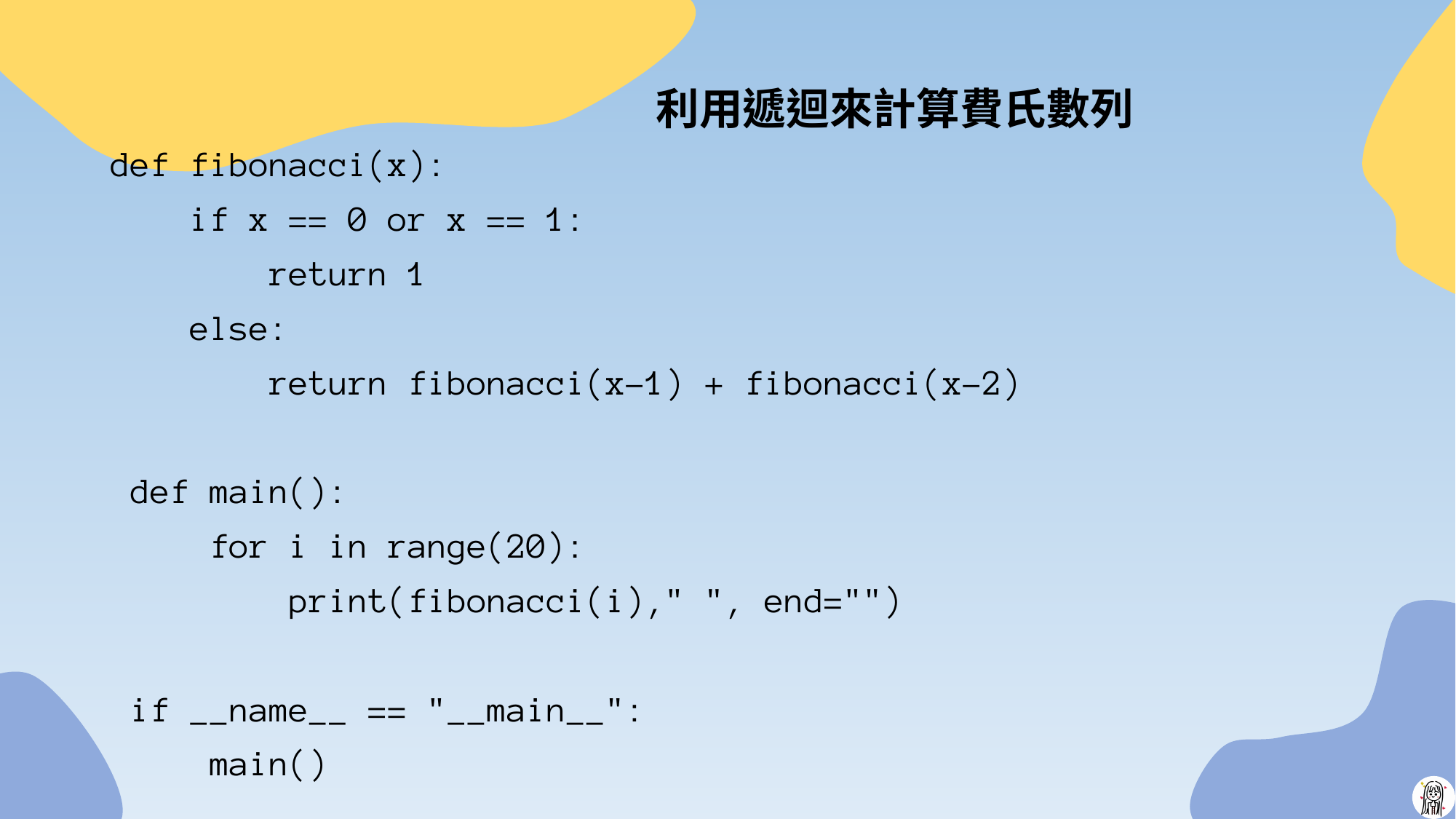

# 利用遞迴來計算費氏數列
def fibonacci(x):
    if x == 0 or x == 1:
        return 1
    else:
        return fibonacci(x-1) + fibonacci(x-2)

 def main():
     for i in range(20):
         print(fibonacci(i)," ", end="")

 if __name__ == "__main__":
     main()
33